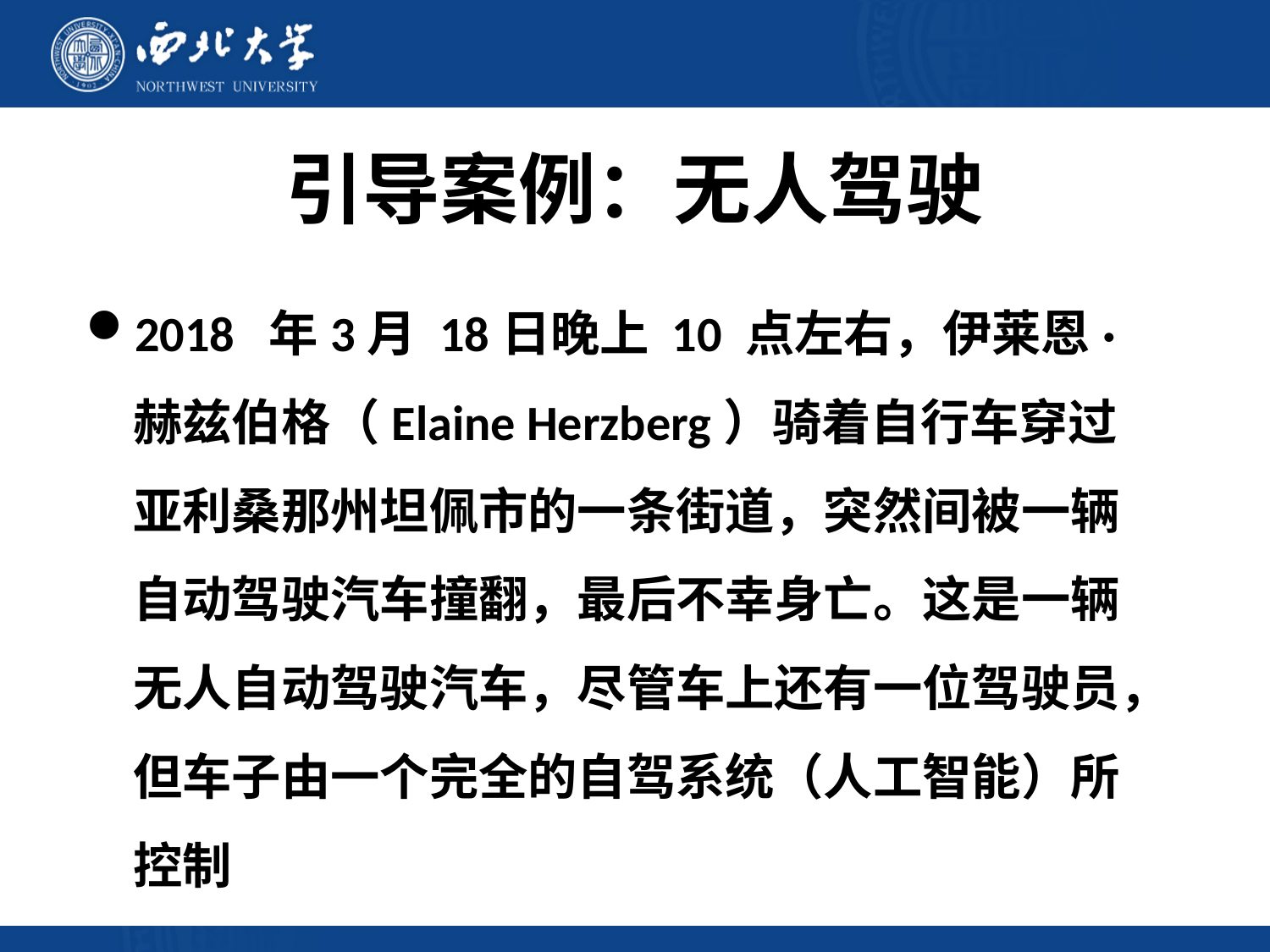

# 引导案例：无人驾驶
2018  年3月 18日晚上 10 点左右，伊莱恩·赫兹伯格（Elaine Herzberg）骑着自行车穿过亚利桑那州坦佩市的一条街道，突然间被一辆自动驾驶汽车撞翻，最后不幸身亡。这是一辆无人自动驾驶汽车，尽管车上还有一位驾驶员，但车子由一个完全的自驾系统（人工智能）所控制